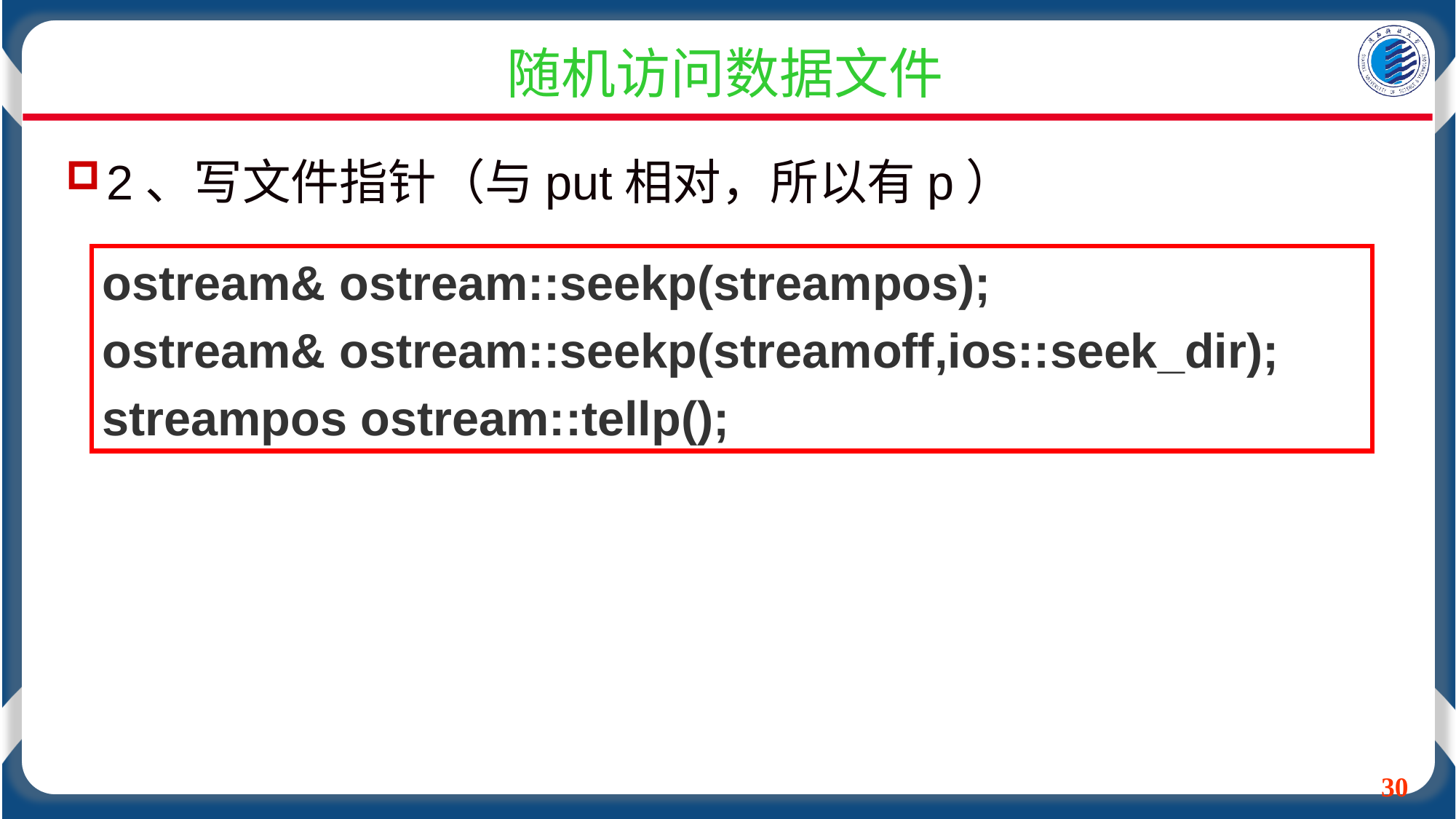

# 随机访问数据文件
2、写文件指针（与put相对，所以有p）
ostream& ostream::seekp(streampos);
ostream& ostream::seekp(streamoff,ios::seek_dir);
streampos ostream::tellp();
30